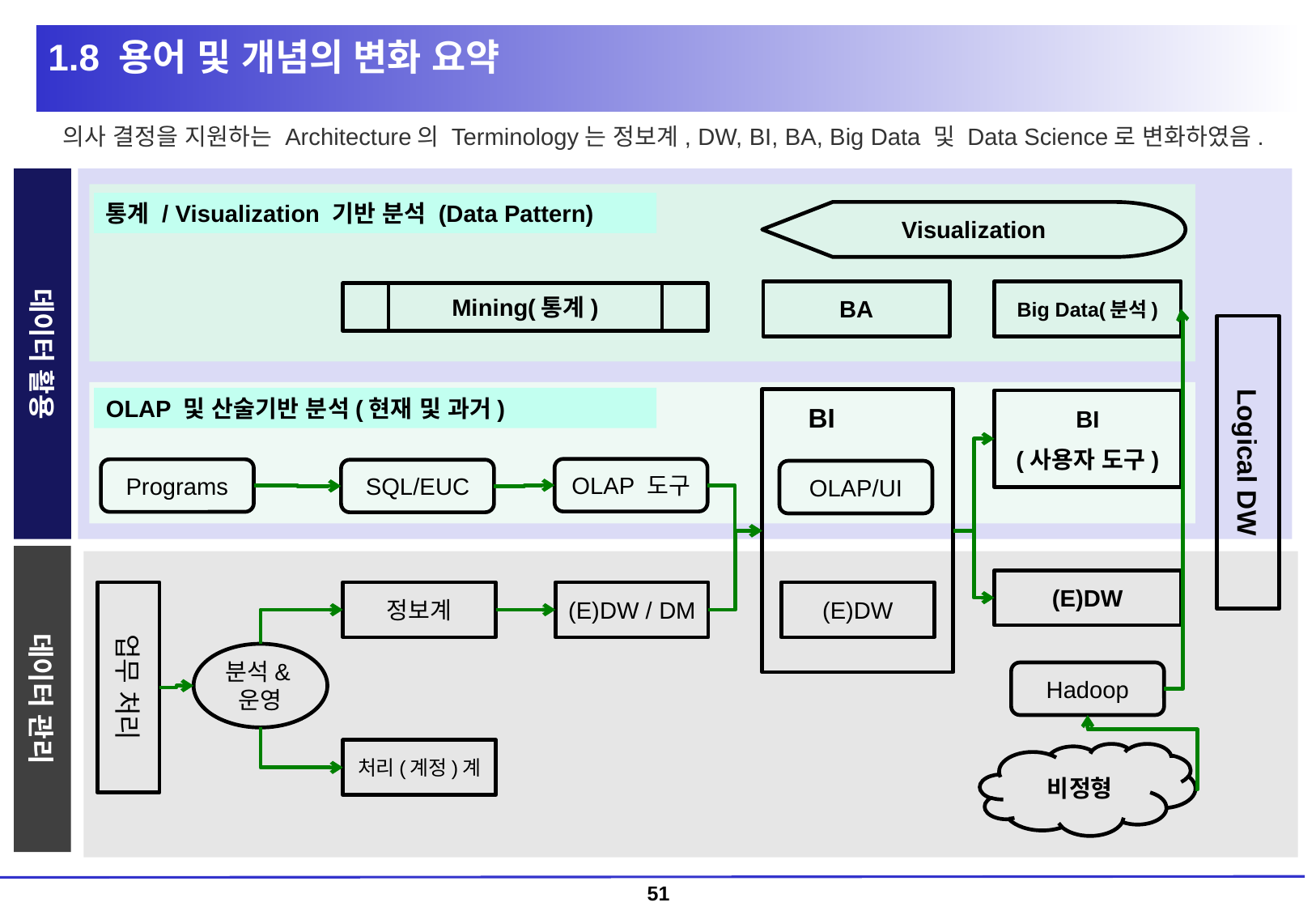

1.8 용어 및 개념의 변화 요약
   의사 결정을 지원하는 Architecture의 Terminology는 정보계, DW, BI, BA, Big Data 및 Data Science로 변화하였음.
데이터 활용

통계 / Visualization 기반 분석 (Data Pattern)
Visualization
BA
Big Data(분석)
Mining(통계)
Logical DW

OLAP 및 산술기반 분석(현재 및 과거)

BI
(사용자 도구)
BI
OLAP 도구
Programs
SQL/EUC
OLAP/UI
데이터 관리

(E)DW
정보계
(E)DW / DM
(E)DW
업무 처리
분석&운영
Hadoop
처리(계정)계
비정형